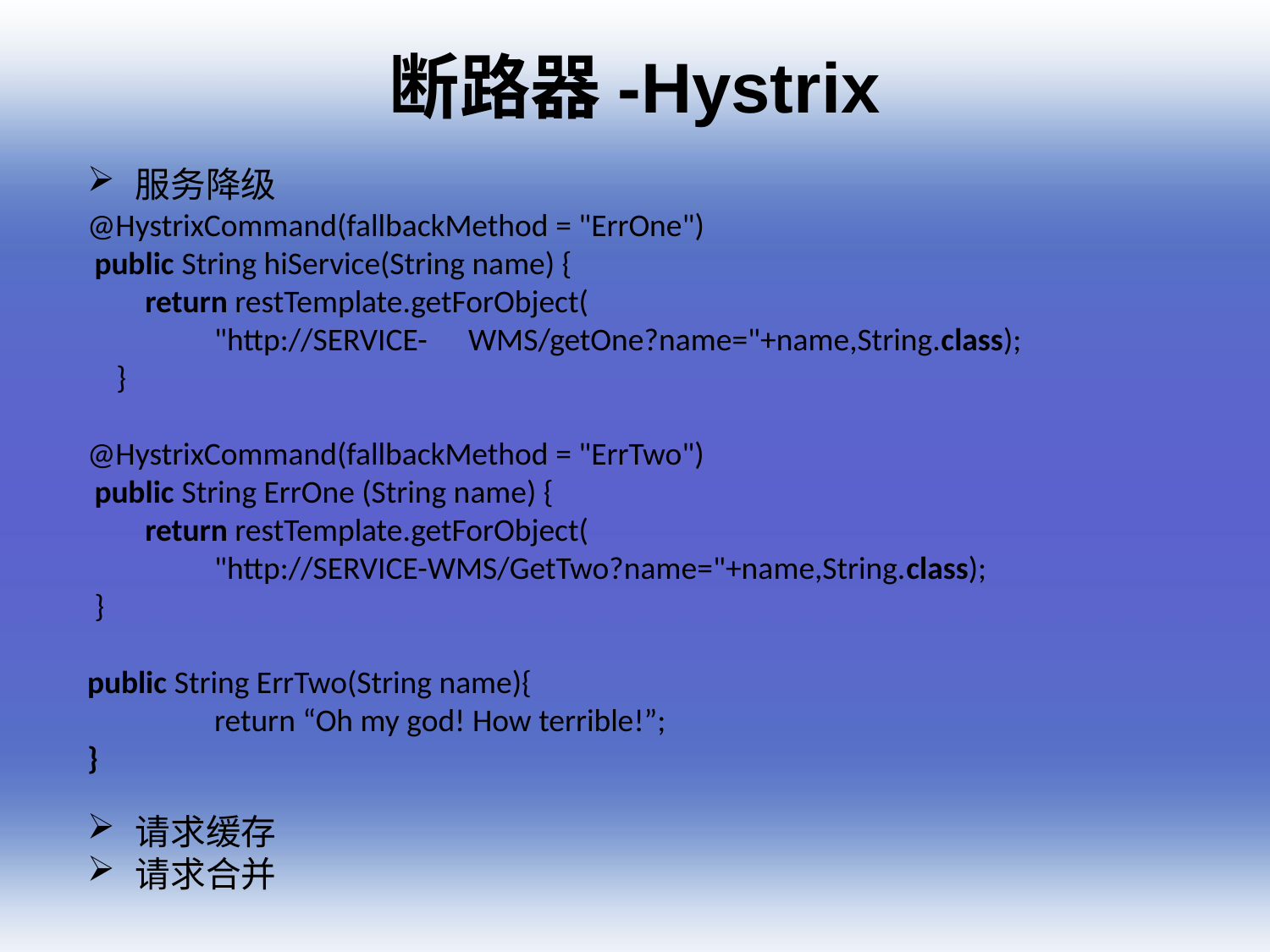

断路器-Hystrix
服务降级
@HystrixCommand(fallbackMethod = "ErrOne")
 public String hiService(String name) {
        return restTemplate.getForObject(
	"http://SERVICE-	WMS/getOne?name="+name,String.class);
    }

@HystrixCommand(fallbackMethod = "ErrTwo")
 public String ErrOne (String name) {
        return restTemplate.getForObject(
	"http://SERVICE-WMS/GetTwo?name="+name,String.class);
 }

public String ErrTwo(String name){
	return “Oh my god! How terrible!”;
}

请求缓存
请求合并